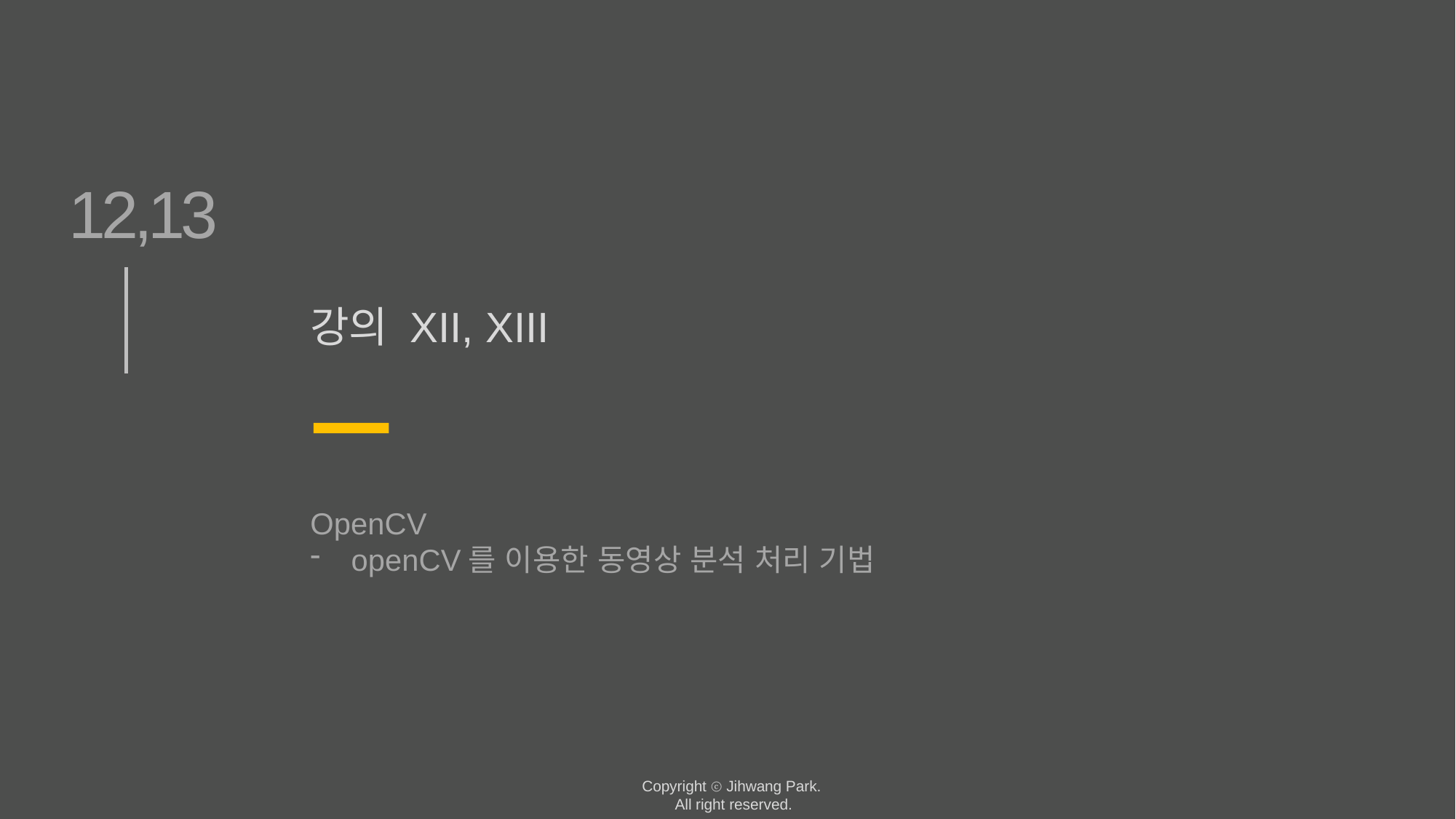

12,13
강의 XII, XIII

OpenCV
openCV를 이용한 동영상 분석 처리 기법
Copyright ⓒ Jihwang Park.
All right reserved.